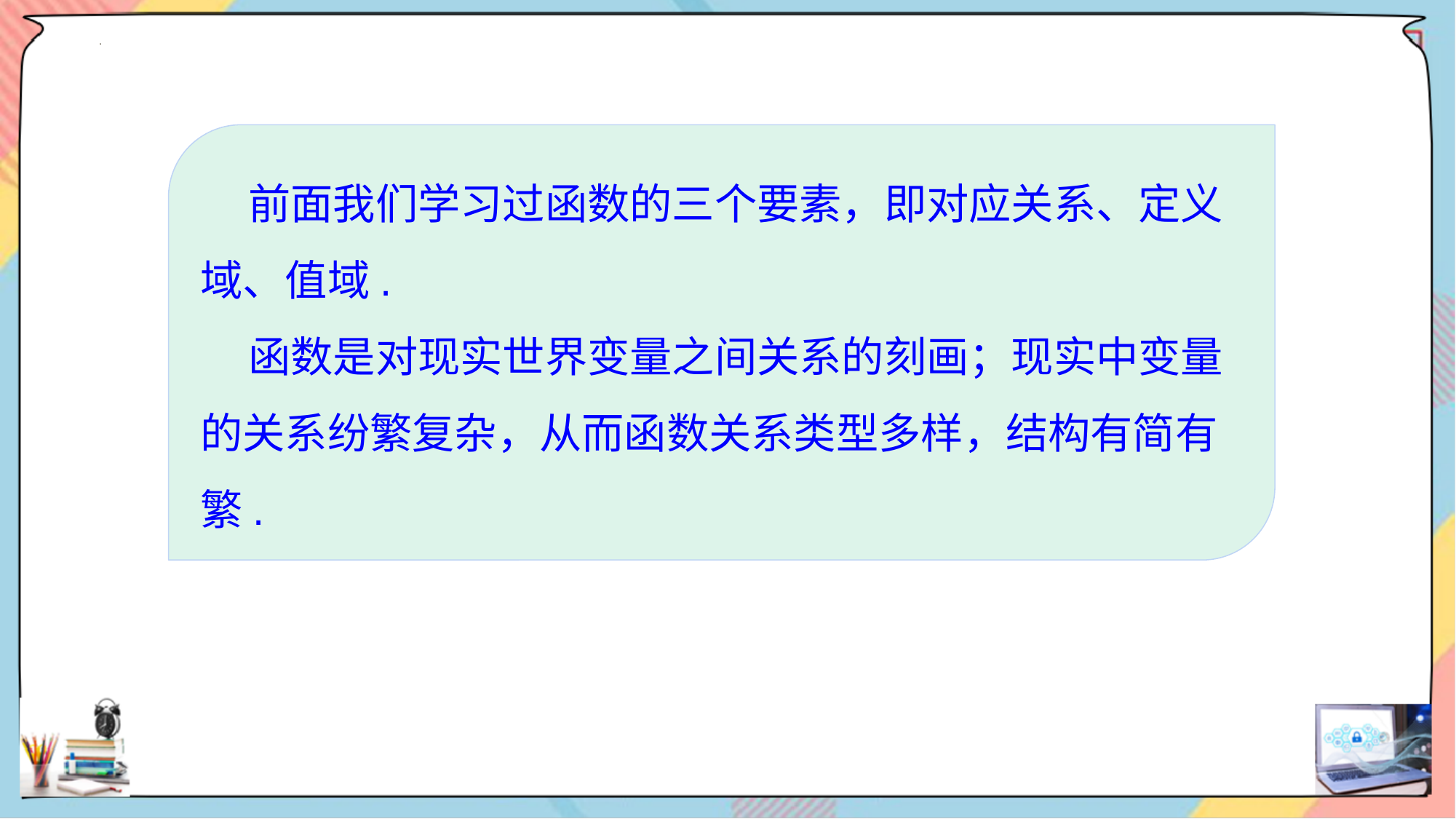

前面我们学习过函数的三个要素，即对应关系、定义域、值域.
    函数是对现实世界变量之间关系的刻画；现实中变量的关系纷繁复杂，从而函数关系类型多样，结构有简有繁.